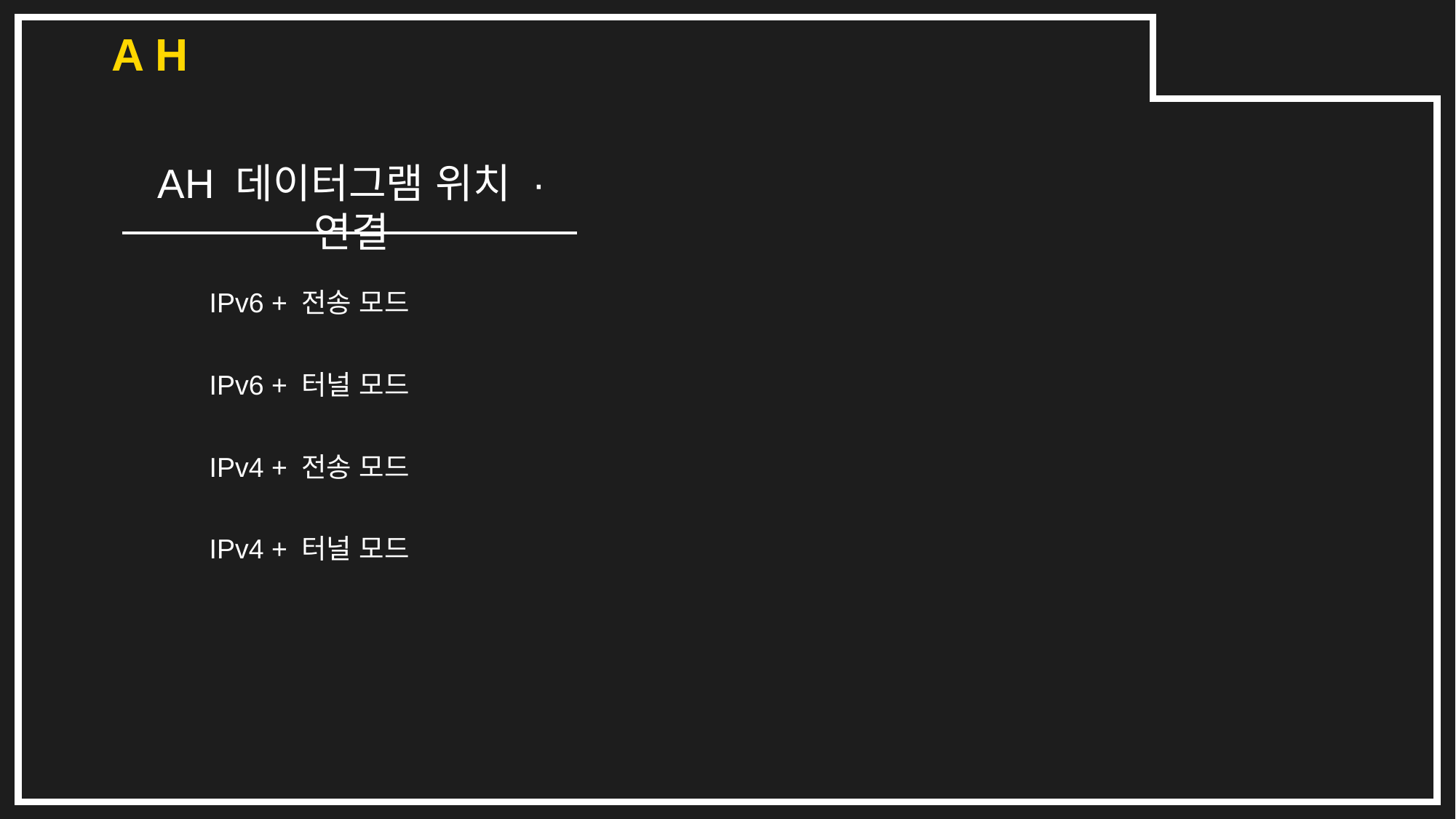

A H
AH 데이터그램 위치 · 연결
IPv6 + 전송 모드
IPv6 + 터널 모드
IPv4 + 전송 모드
IPv4 + 터널 모드